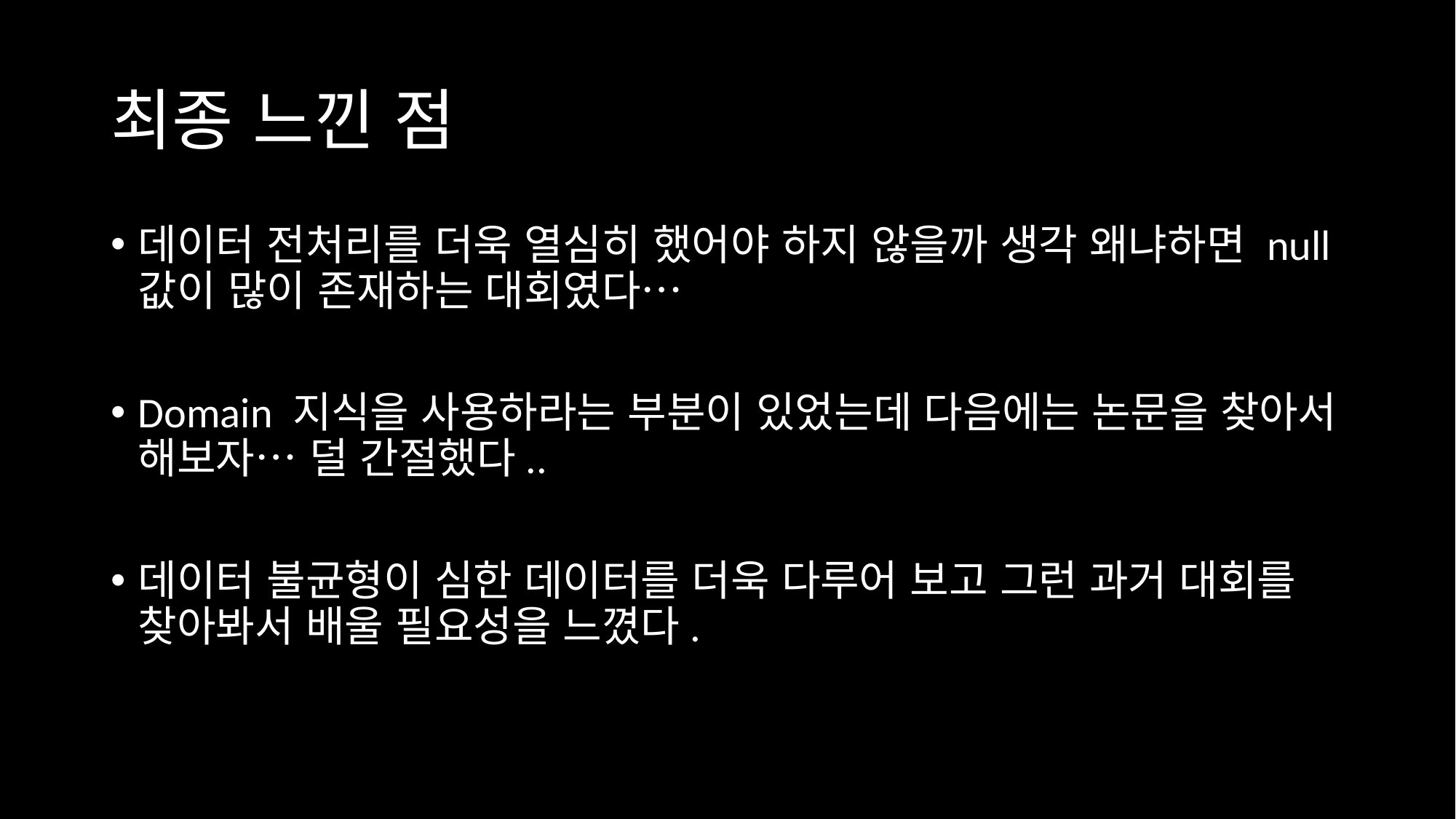

# 최종 느낀 점
데이터 전처리를 더욱 열심히 했어야 하지 않을까 생각 왜냐하면 null 값이 많이 존재하는 대회였다…

Domain 지식을 사용하라는 부분이 있었는데 다음에는 논문을 찾아서 해보자… 덜 간절했다..

데이터 불균형이 심한 데이터를 더욱 다루어 보고 그런 과거 대회를 찾아봐서 배울 필요성을 느꼈다.